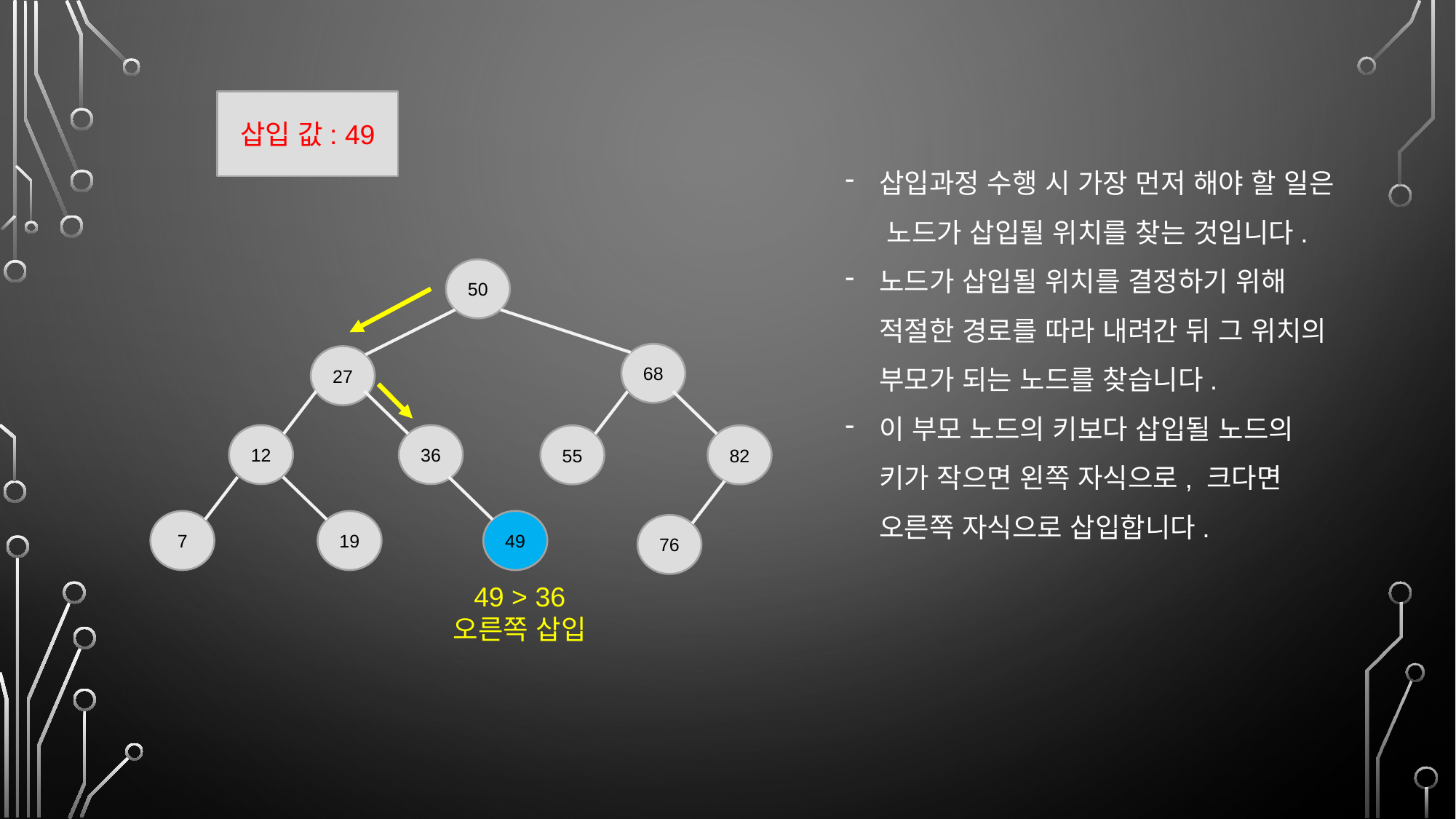

삽입 값: 49
삽입과정 수행 시 가장 먼저 해야 할 일은
 노드가 삽입될 위치를 찾는 것입니다.
노드가 삽입될 위치를 결정하기 위해
적절한 경로를 따라 내려간 뒤 그 위치의
부모가 되는 노드를 찾습니다.
이 부모 노드의 키보다 삽입될 노드의
키가 작으면 왼쪽 자식으로, 크다면
오른쪽 자식으로 삽입합니다.

50
68
27
12
36
55
82
7
19
49
76
49 > 36
오른쪽 삽입